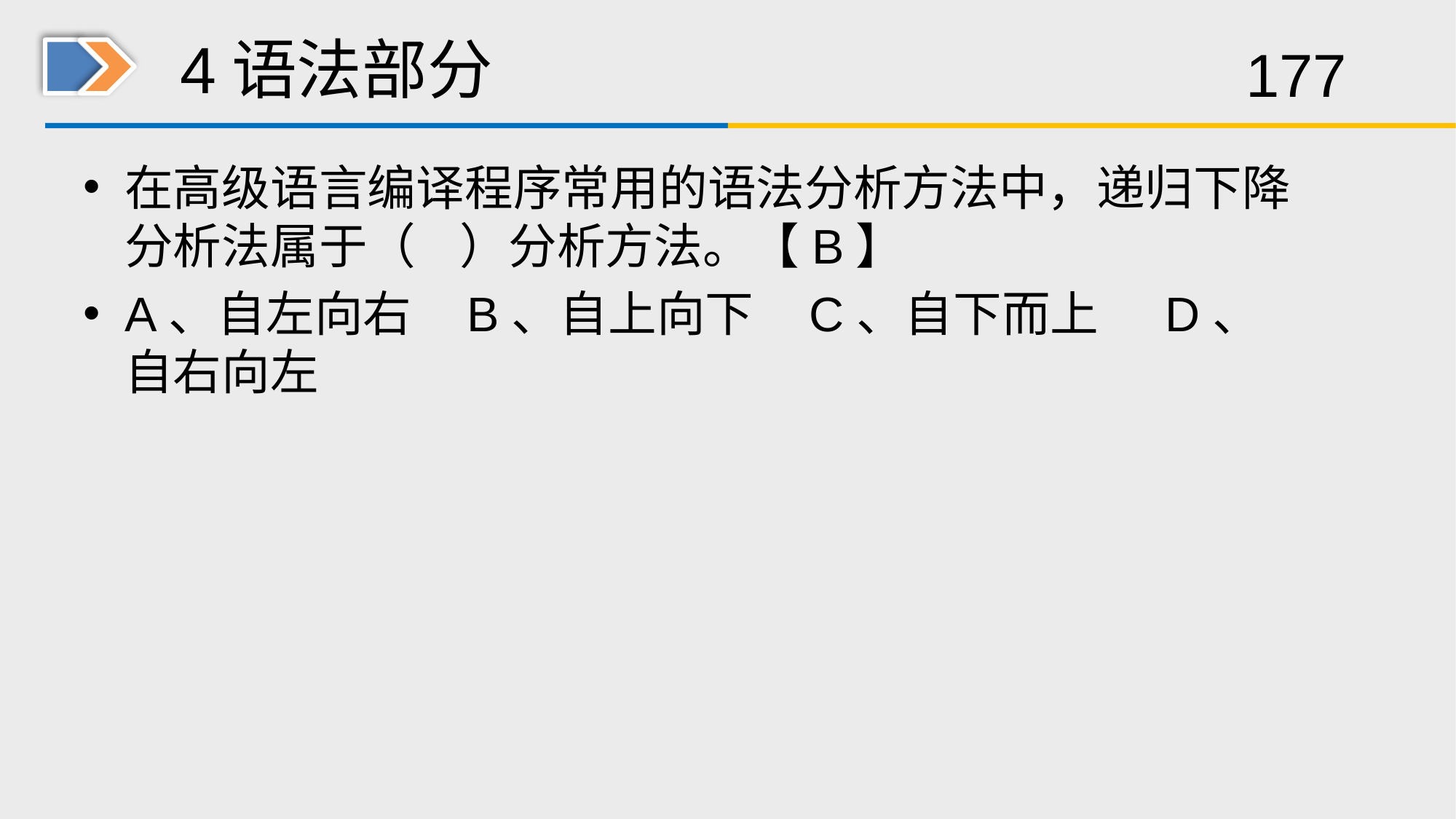

# 4语法部分
177
在高级语言编译程序常用的语法分析方法中，递归下降分析法属于（    ）分析方法。【B】
A、自左向右    B、自上向下    C、自下而上     D、自右向左